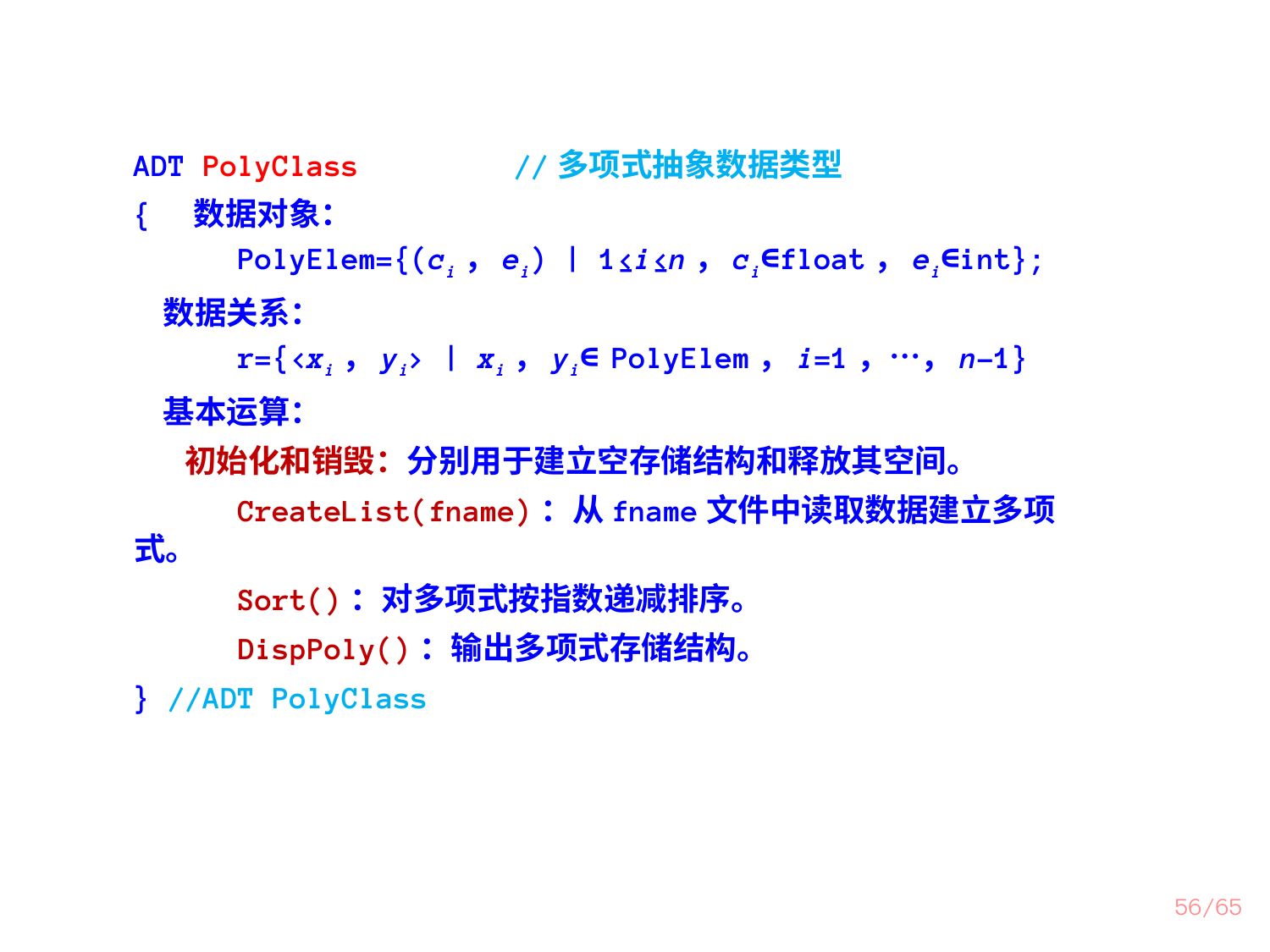

ADT PolyClass		//多项式抽象数据类型
{  数据对象：
      PolyElem={(ci，ei) | 1≤i≤n，ci∈float，ei∈int};
   数据关系：
      r={<xi，yi> | xi，yi∈PolyElem，i=1，…，n-1}
   基本运算：
      初始化和销毁：分别用于建立空存储结构和释放其空间。
      CreateList(fname)：从fname文件中读取数据建立多项式。
      Sort()：对多项式按指数递减排序。
      DispPoly()：输出多项式存储结构。
} //ADT PolyClass
56/65